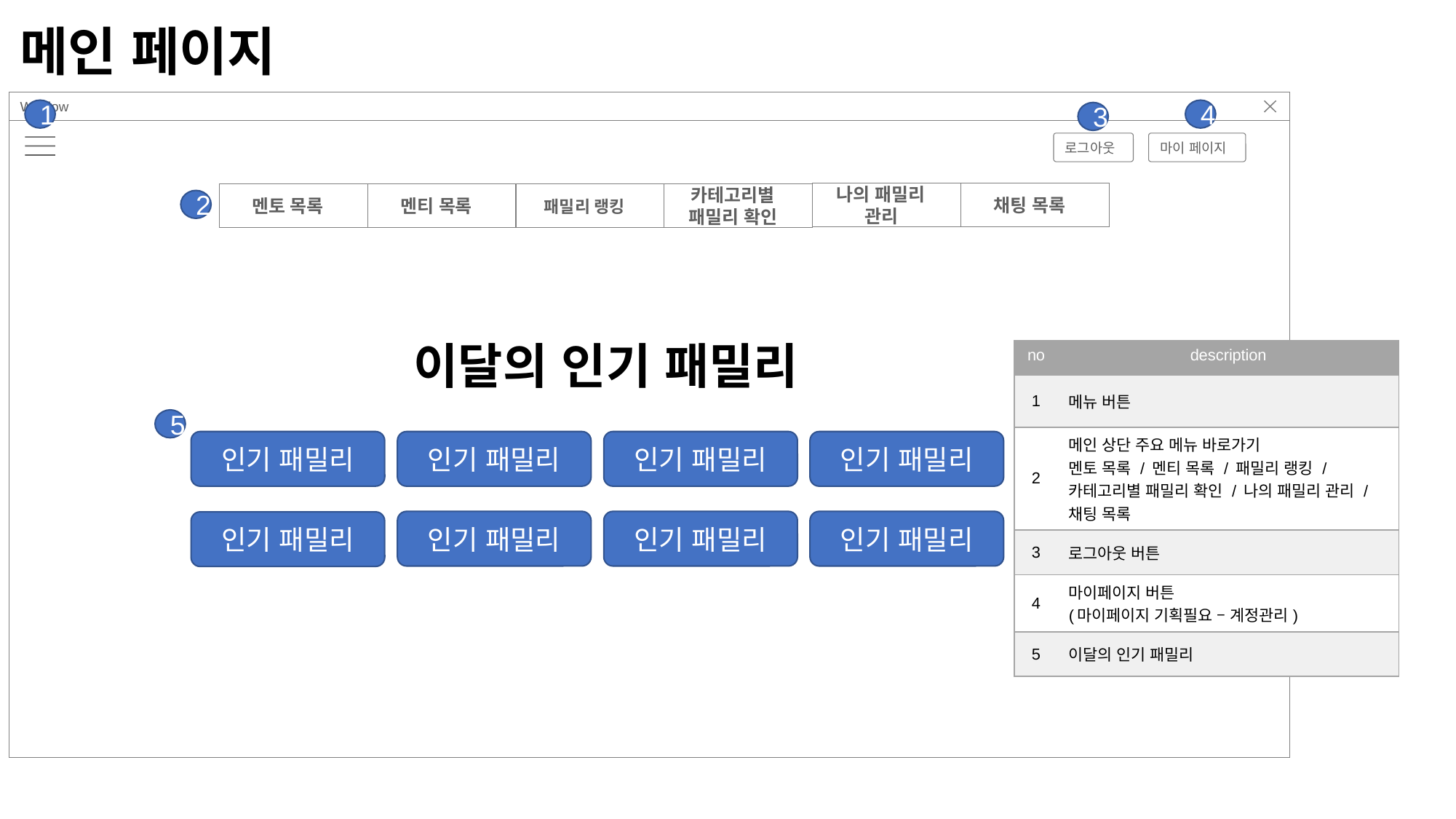

# 메인 페이지
Window

1
4
3
마이 페이지
로그아웃

나의 패밀리 관리
채팅 목록
패밀리 랭킹
카테고리별 패밀리 확인
멘토 목록
멘티 목록
2
이달의 인기 패밀리
| no | description |
| --- | --- |
| 1 | 메뉴 버튼 |
| 2 | 메인 상단 주요 메뉴 바로가기 멘토 목록 / 멘티 목록 / 패밀리 랭킹 / 카테고리별 패밀리 확인 / 나의 패밀리 관리 / 채팅 목록 |
| 3 | 로그아웃 버튼 |
| 4 | 마이페이지 버튼 (마이페이지 기획필요 – 계정관리) |
| 5 | 이달의 인기 패밀리 |
5
인기 패밀리
인기 패밀리
인기 패밀리
인기 패밀리
인기 패밀리
인기 패밀리
인기 패밀리
인기 패밀리